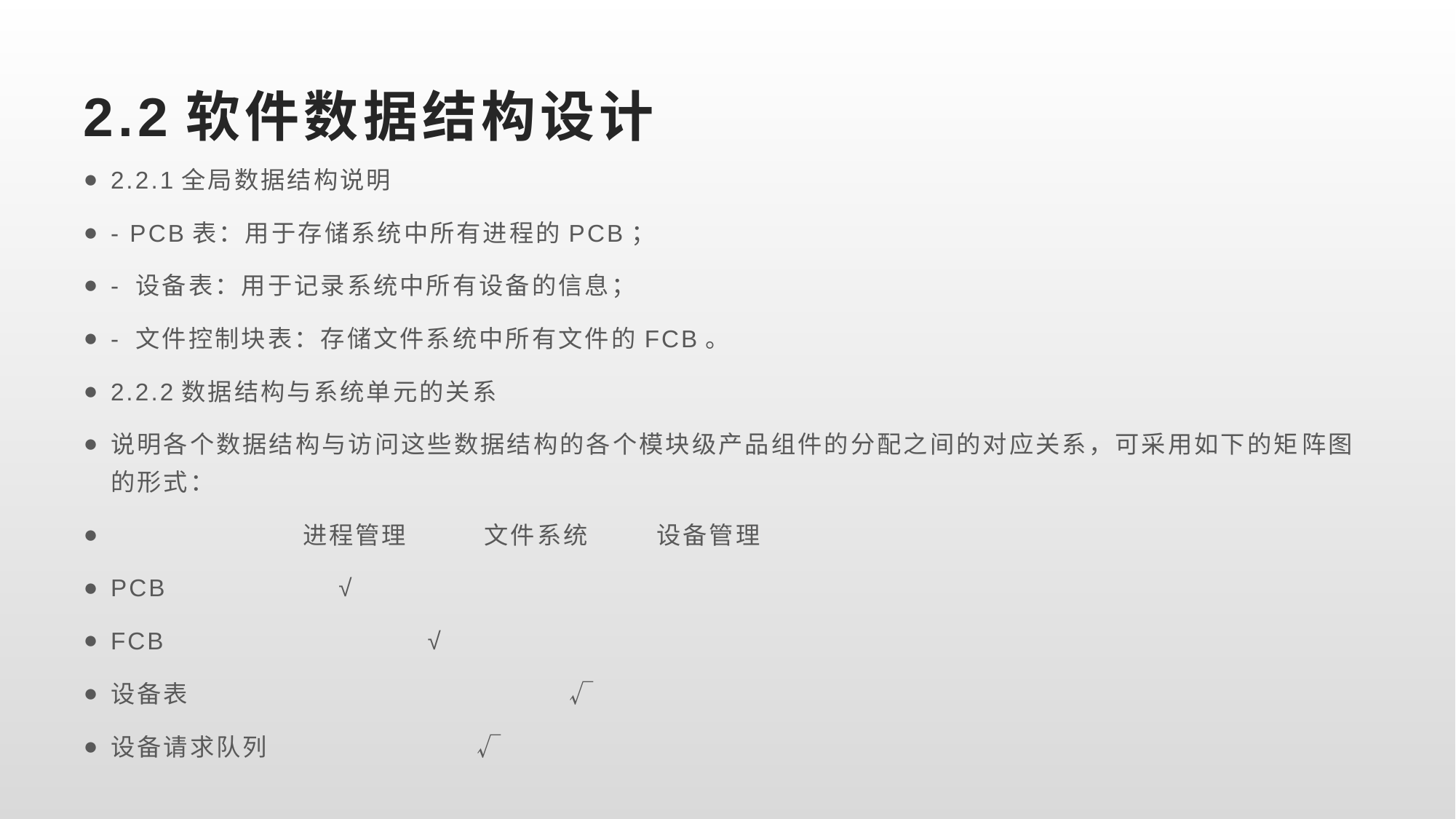

# 2.2软件数据结构设计
2.2.1全局数据结构说明
- PCB表：用于存储系统中所有进程的PCB；
- 设备表：用于记录系统中所有设备的信息；
- 文件控制块表：存储文件系统中所有文件的FCB。
2.2.2数据结构与系统单元的关系
说明各个数据结构与访问这些数据结构的各个模块级产品组件的分配之间的对应关系，可采用如下的矩阵图的形式：
	进程管理	      文件系统	设备管理
PCB	    √
FCB		           √
设备表			                 √
设备请求队列			     √